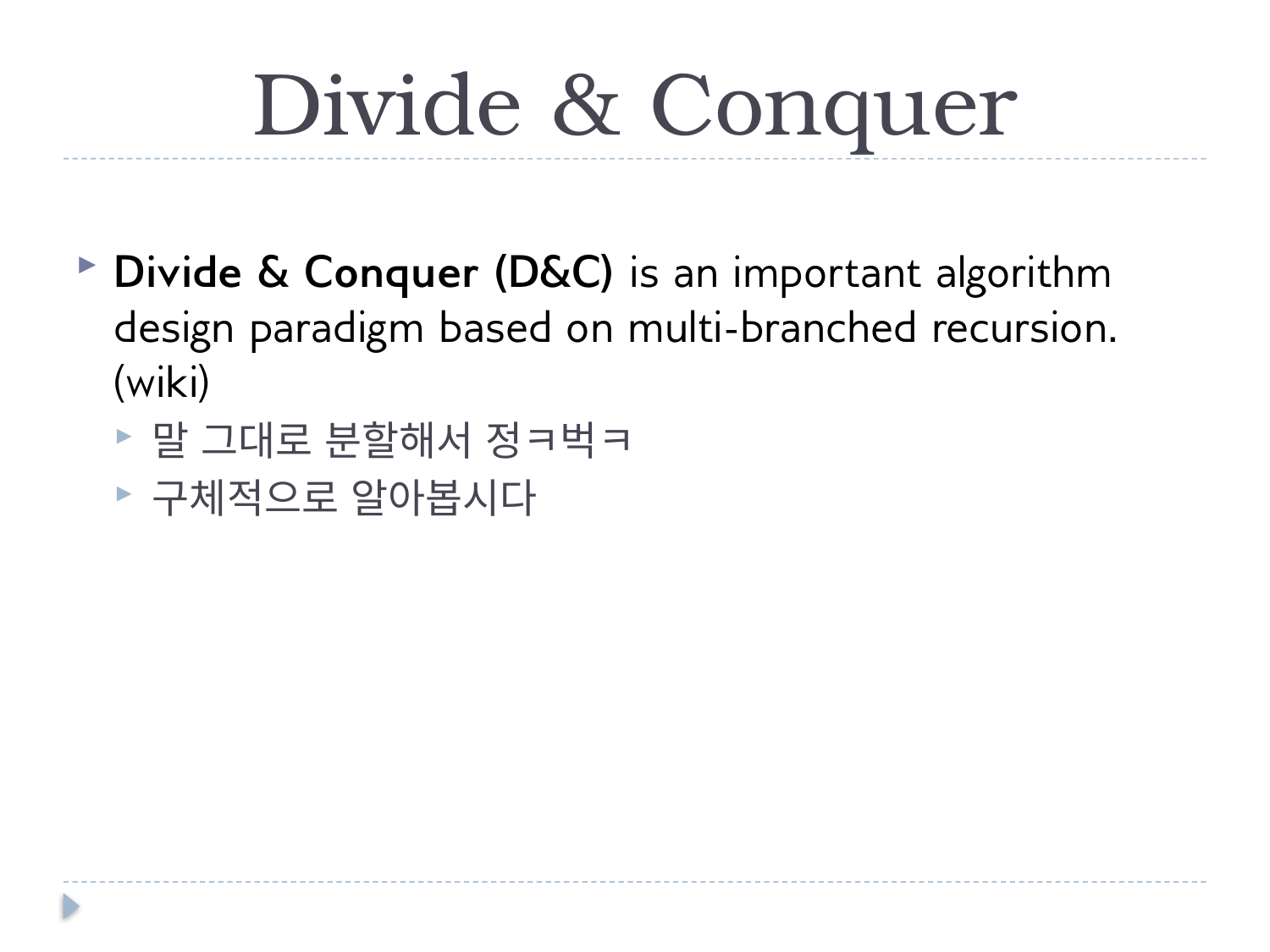

# Divide & Conquer

Divide & Conquer (D&C) is an important algorithm design paradigm based on multi-branched recursion. (wiki)
말 그대로 분할해서 정ㅋ벅ㅋ
구체적으로 알아봅시다